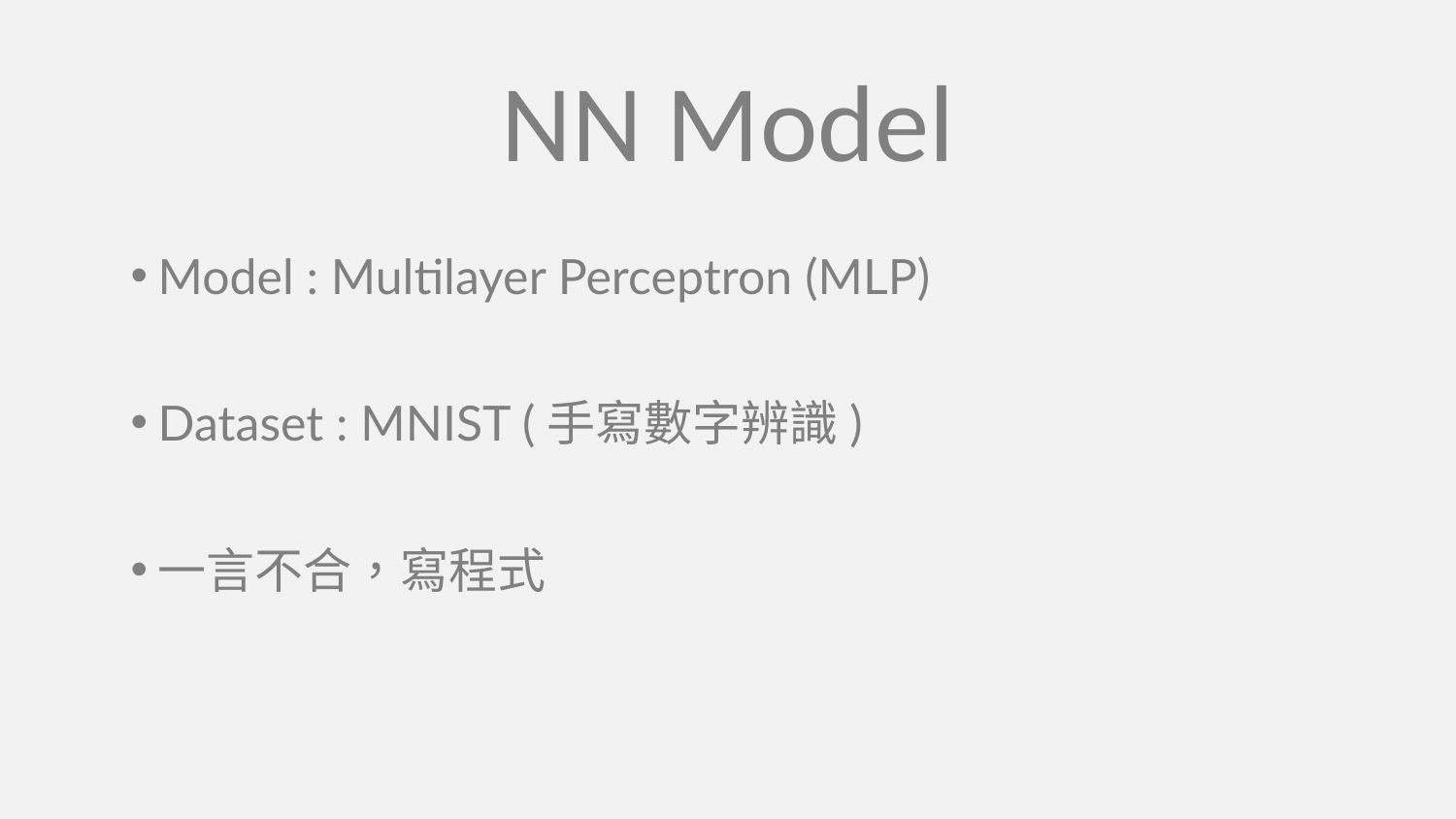

NN Model

Model : Multilayer Perceptron (MLP)

Dataset : MNIST (手寫數字辨識)

一言不合，寫程式